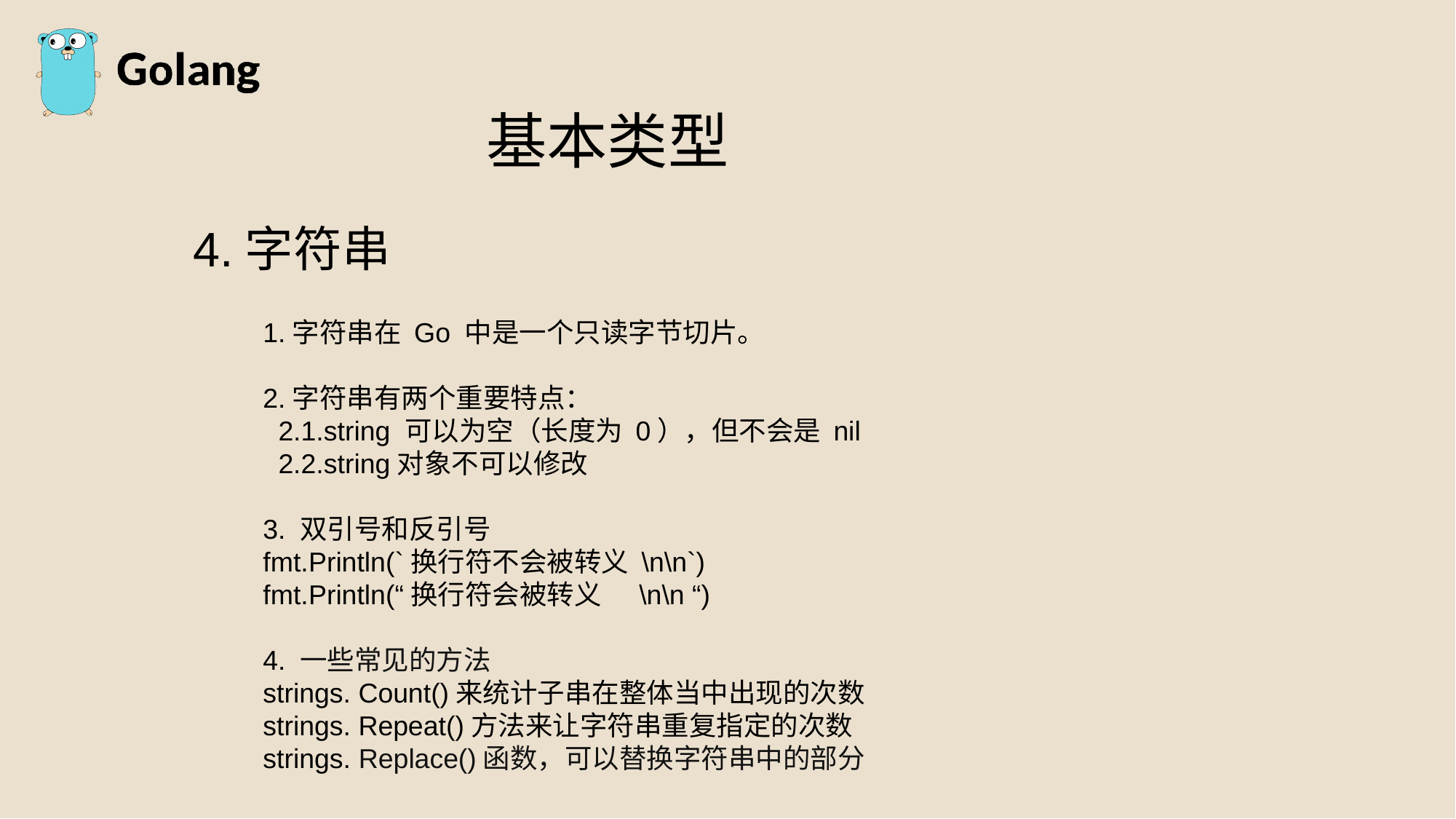

基本类型
4.字符串
1.字符串在 Go 中是一个只读字节切片。

2.字符串有两个重要特点：
  2.1.string 可以为空（长度为 0），但不会是 nil
  2.2.string对象不可以修改

3. 双引号和反引号
fmt.Println(`换行符不会被转义 \n\n`)
fmt.Println(“换行符会被转义     \n\n “)

4. 一些常见的方法
strings. Count()来统计子串在整体当中出现的次数
strings. Repeat()方法来让字符串重复指定的次数
strings. Replace()函数，可以替换字符串中的部分